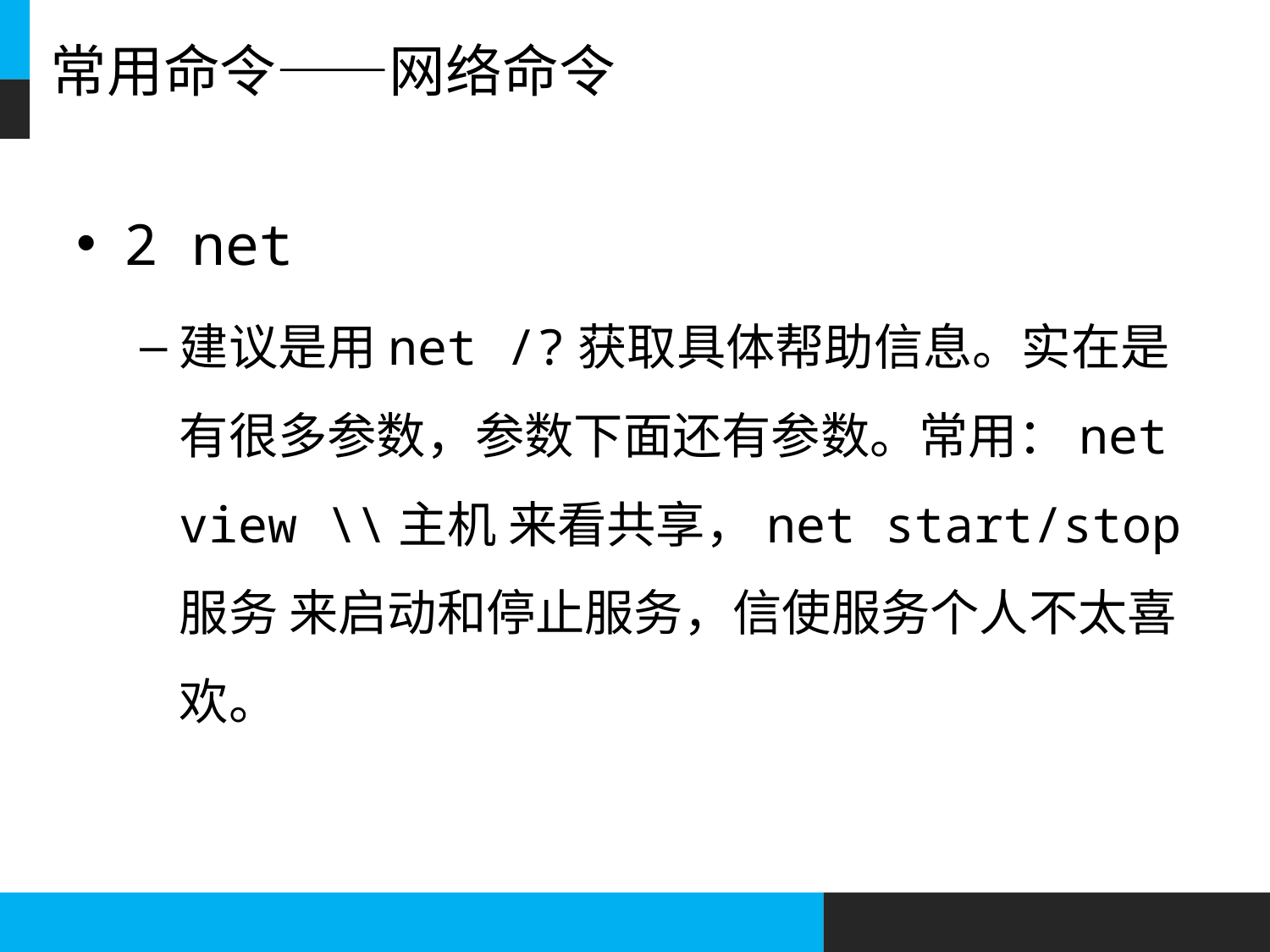

# 常用命令——网络命令
2 net
建议是用net /?获取具体帮助信息。实在是有很多参数，参数下面还有参数。常用：net view \\主机 来看共享，net start/stop 服务 来启动和停止服务，信使服务个人不太喜欢。